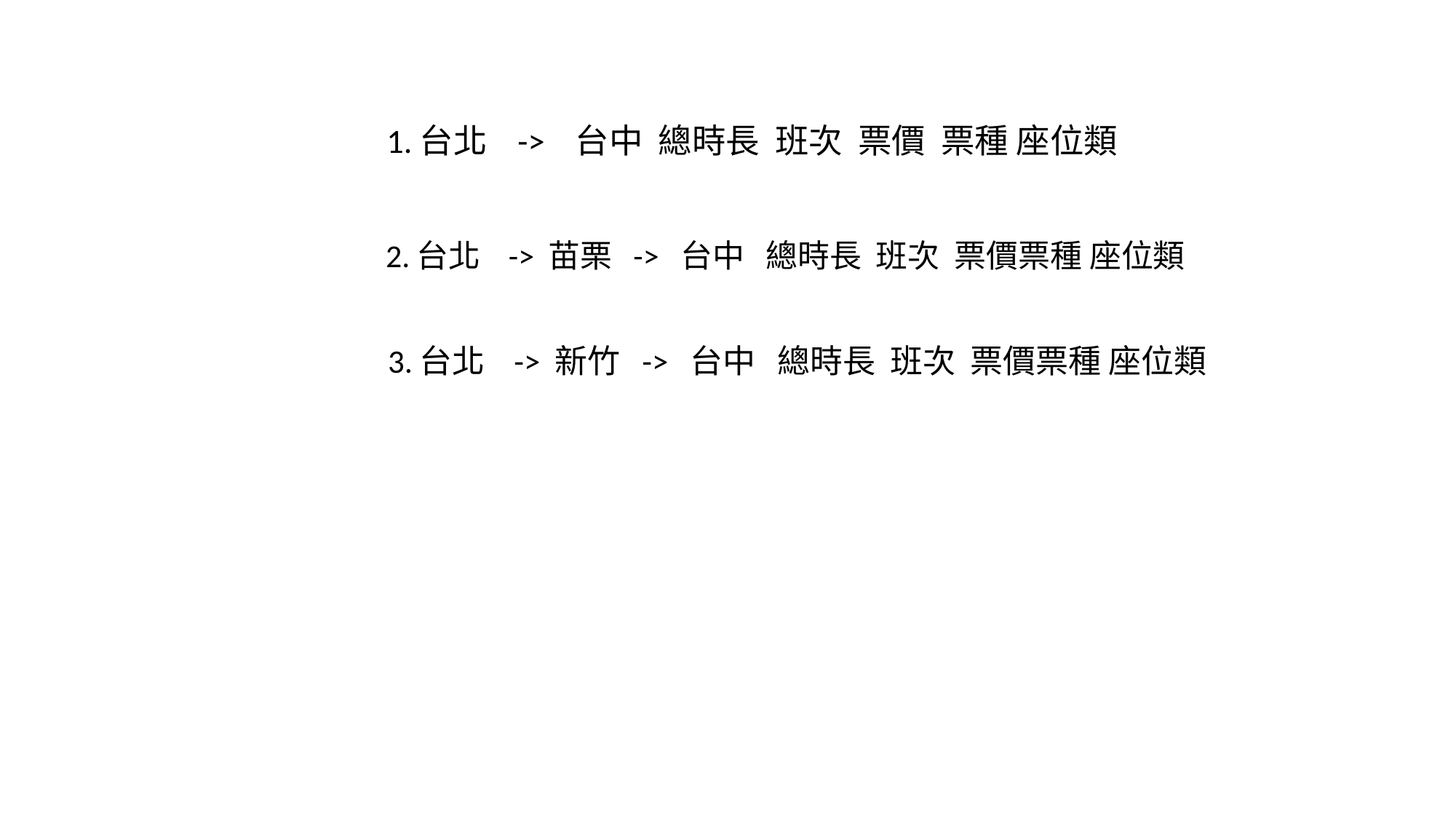

# 1.台北   ->   台中  總時長  班次  票價  票種 座位類
2.台北   -> 苗栗  ->  台中   總時長  班次  票價票種 座位類
3.台北   -> 新竹  ->  台中   總時長  班次  票價票種 座位類